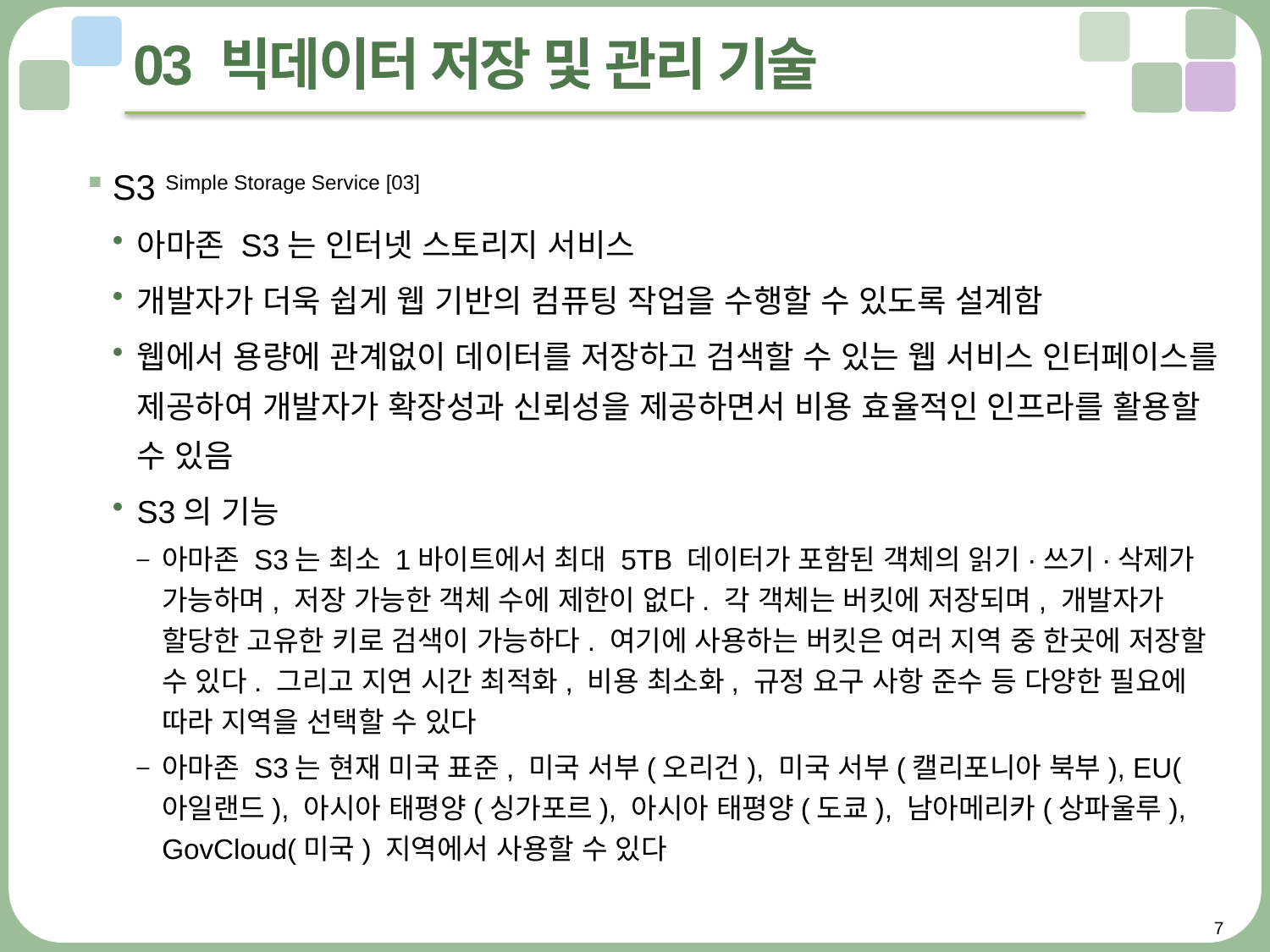

# 03 빅데이터 저장 및 관리 기술
S3 Simple Storage Service [03]
아마존 S3는 인터넷 스토리지 서비스
개발자가 더욱 쉽게 웹 기반의 컴퓨팅 작업을 수행할 수 있도록 설계함
웹에서 용량에 관계없이 데이터를 저장하고 검색할 수 있는 웹 서비스 인터페이스를 제공하여 개발자가 확장성과 신뢰성을 제공하면서 비용 효율적인 인프라를 활용할 수 있음
S3의 기능
아마존 S3는 최소 1바이트에서 최대 5TB 데이터가 포함된 객체의 읽기·쓰기·삭제가 가능하며, 저장 가능한 객체 수에 제한이 없다. 각 객체는 버킷에 저장되며, 개발자가 할당한 고유한 키로 검색이 가능하다. 여기에 사용하는 버킷은 여러 지역 중 한곳에 저장할 수 있다. 그리고 지연 시간 최적화, 비용 최소화, 규정 요구 사항 준수 등 다양한 필요에 따라 지역을 선택할 수 있다
아마존 S3는 현재 미국 표준, 미국 서부(오리건), 미국 서부(캘리포니아 북부), EU(아일랜드), 아시아 태평양(싱가포르), 아시아 태평양(도쿄), 남아메리카(상파울루), GovCloud(미국) 지역에서 사용할 수 있다